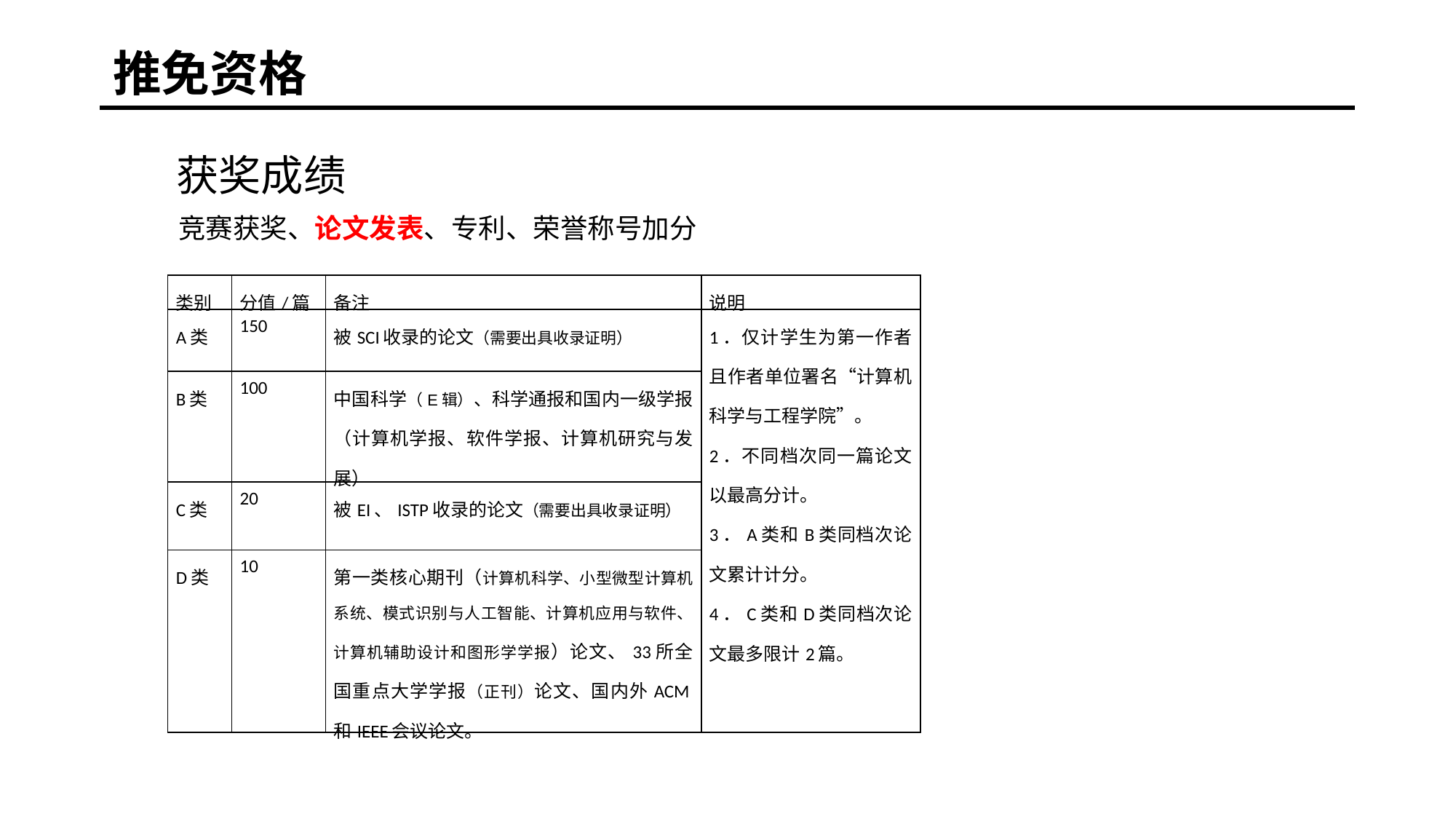

推免资格
获奖成绩
竞赛获奖、论文发表、专利、荣誉称号加分
| 类别 | 分值/篇 | 备注 | 说明 |
| --- | --- | --- | --- |
| A类 | 150 | 被SCI收录的论文（需要出具收录证明） | 1．仅计学生为第一作者且作者单位署名“计算机科学与工程学院”。 2．不同档次同一篇论文以最高分计。 3．A类和B类同档次论文累计计分。 4．C类和D类同档次论文最多限计2篇。 |
| B类 | 100 | 中国科学（E辑）、科学通报和国内一级学报（计算机学报、软件学报、计算机研究与发展） |  |
| C类 | 20 | 被EI、ISTP收录的论文（需要出具收录证明） |  |
| D类 | 10 | 第一类核心期刊（计算机科学、小型微型计算机系统、模式识别与人工智能、计算机应用与软件、计算机辅助设计和图形学学报）论文、33所全国重点大学学报（正刊）论文、国内外ACM和IEEE会议论文。 |  |